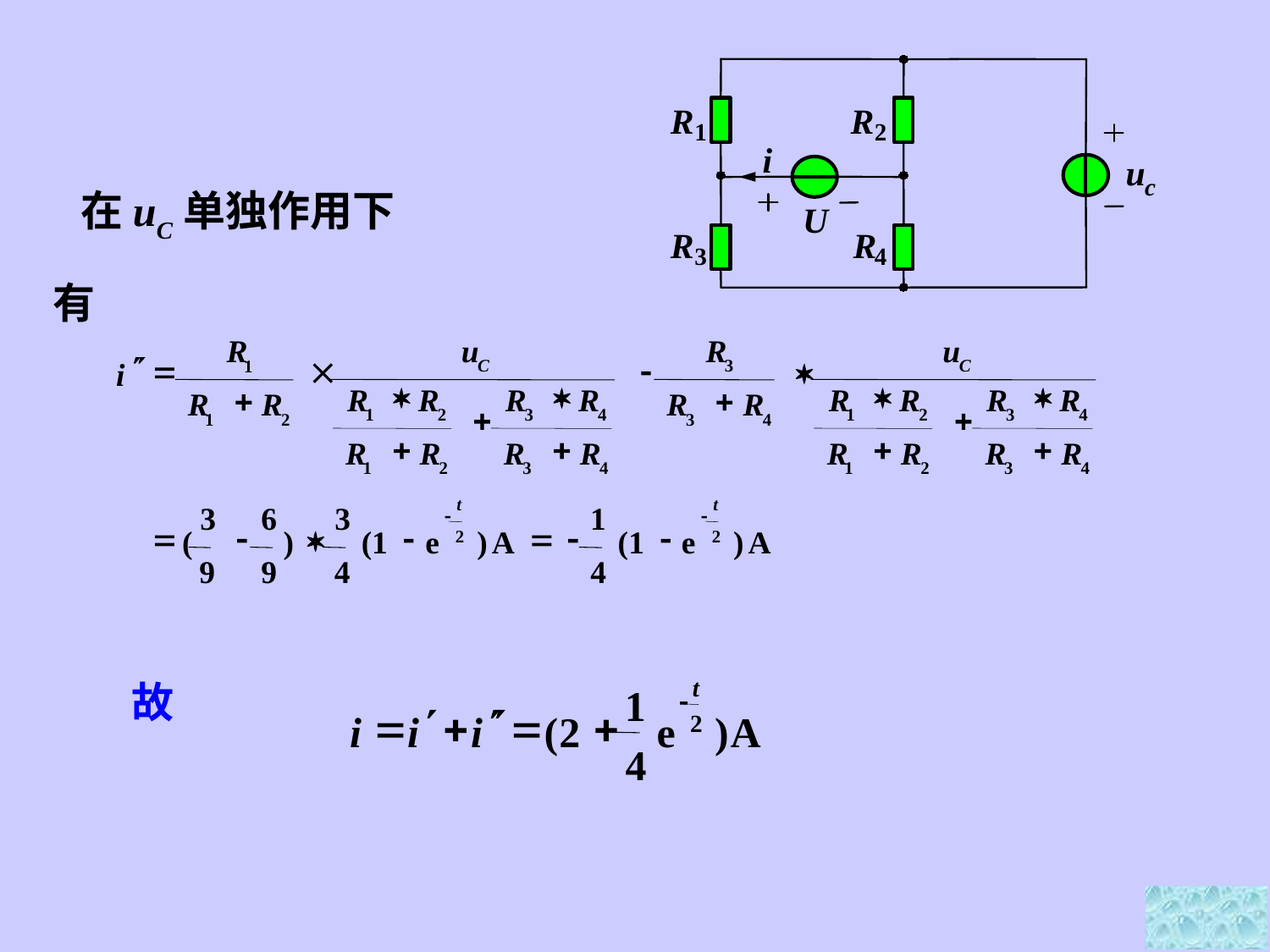

R
R
1
2

i

u

c

U

R
R

3
4

在uC单独作用下
有

u
R
u
R
′
′
=
×
−
∗
C
3
C
i
1
∗
∗
∗
∗

R
R
R
R

R
R
R
R
+
+
R
R
R
R
+
+
1
2
3
4
1
2
3
4
1
2
3
4

+
+
+
+
R
R
R
R
R
R
R
R
1
2
3
4
1
2
3
4
t
t
3
6
3
1
−
−
=
−
∗
−
=
−
−

(
)
(
1
e
)
A
(
1
e
)
A
2
2

9
9
4
4

t
1
−
′
′
′
=
+
=
+

i
i
i
(
2
e
)
A
2

4
故